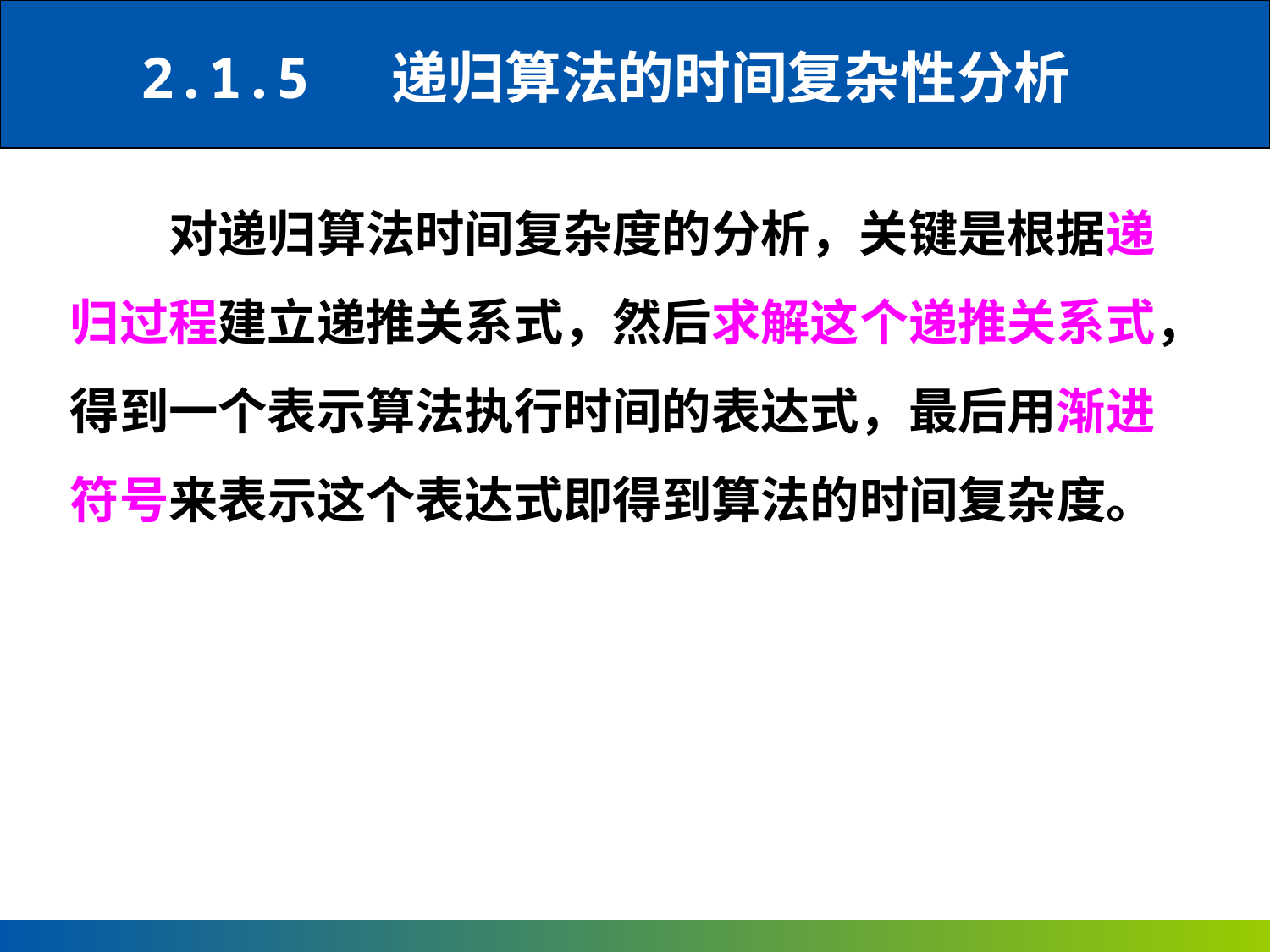

2.1.5  递归算法的时间复杂性分析
　　对递归算法时间复杂度的分析，关键是根据递归过程建立递推关系式，然后求解这个递推关系式，得到一个表示算法执行时间的表达式，最后用渐进符号来表示这个表达式即得到算法的时间复杂度。